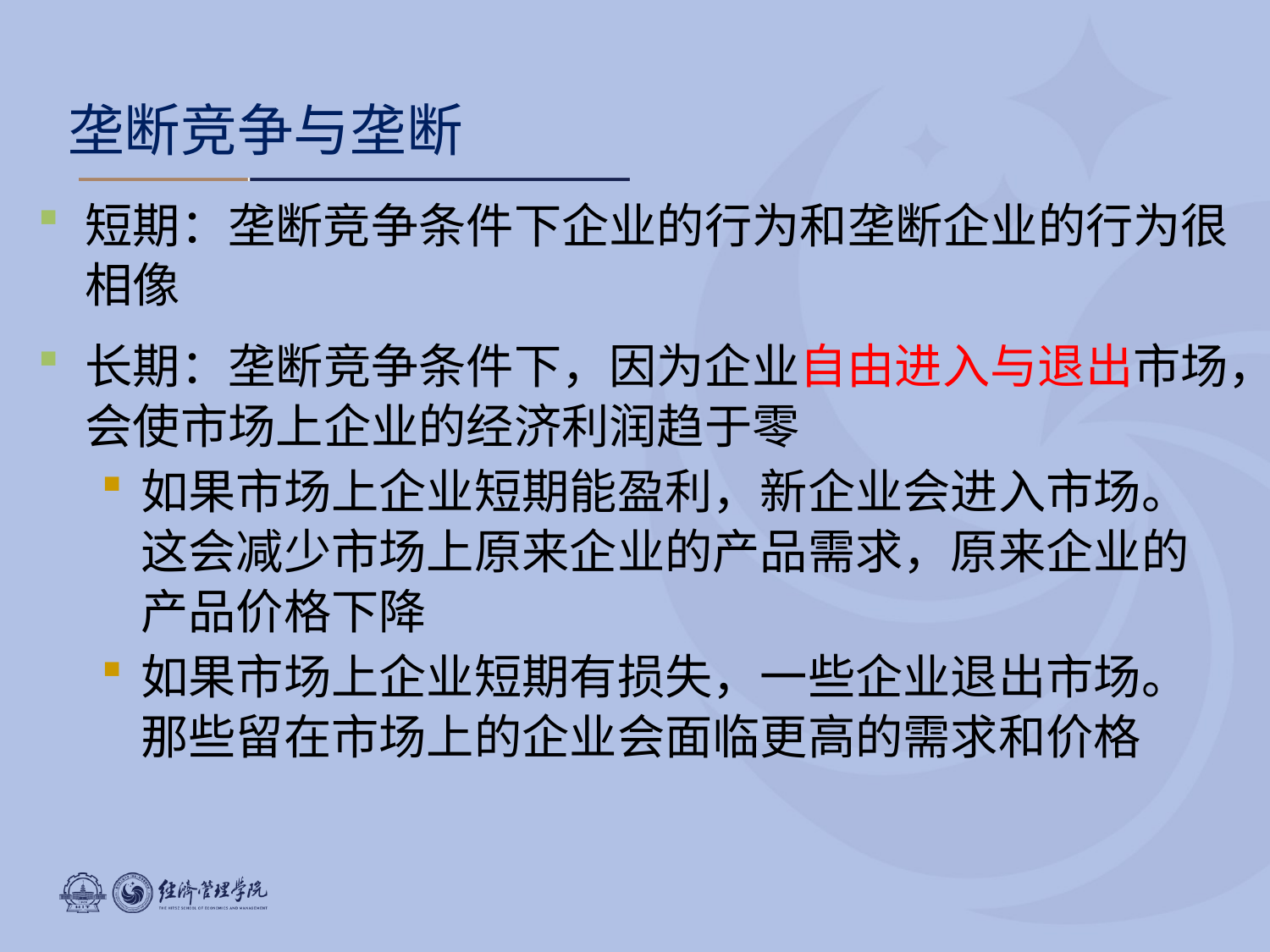

# 垄断竞争与垄断
短期：垄断竞争条件下企业的行为和垄断企业的行为很相像
长期：垄断竞争条件下，因为企业自由进入与退出市场，会使市场上企业的经济利润趋于零
如果市场上企业短期能盈利，新企业会进入市场。这会减少市场上原来企业的产品需求，原来企业的产品价格下降
如果市场上企业短期有损失，一些企业退出市场。那些留在市场上的企业会面临更高的需求和价格